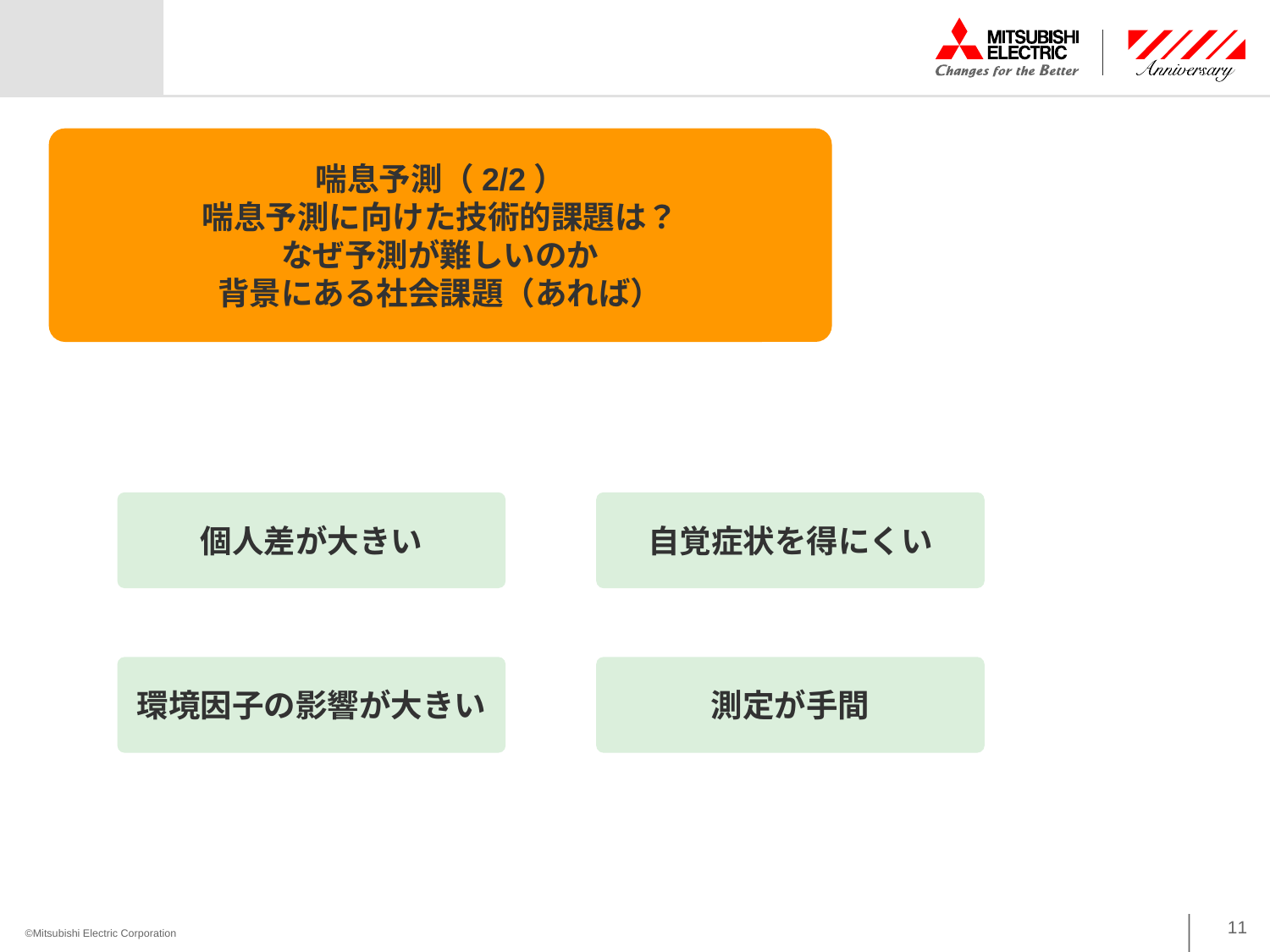

#
喘息予測（2/2）
喘息予測に向けた技術的課題は？
なぜ予測が難しいのか
背景にある社会課題（あれば）
個人差が大きい
自覚症状を得にくい
環境因子の影響が大きい
測定が手間

11